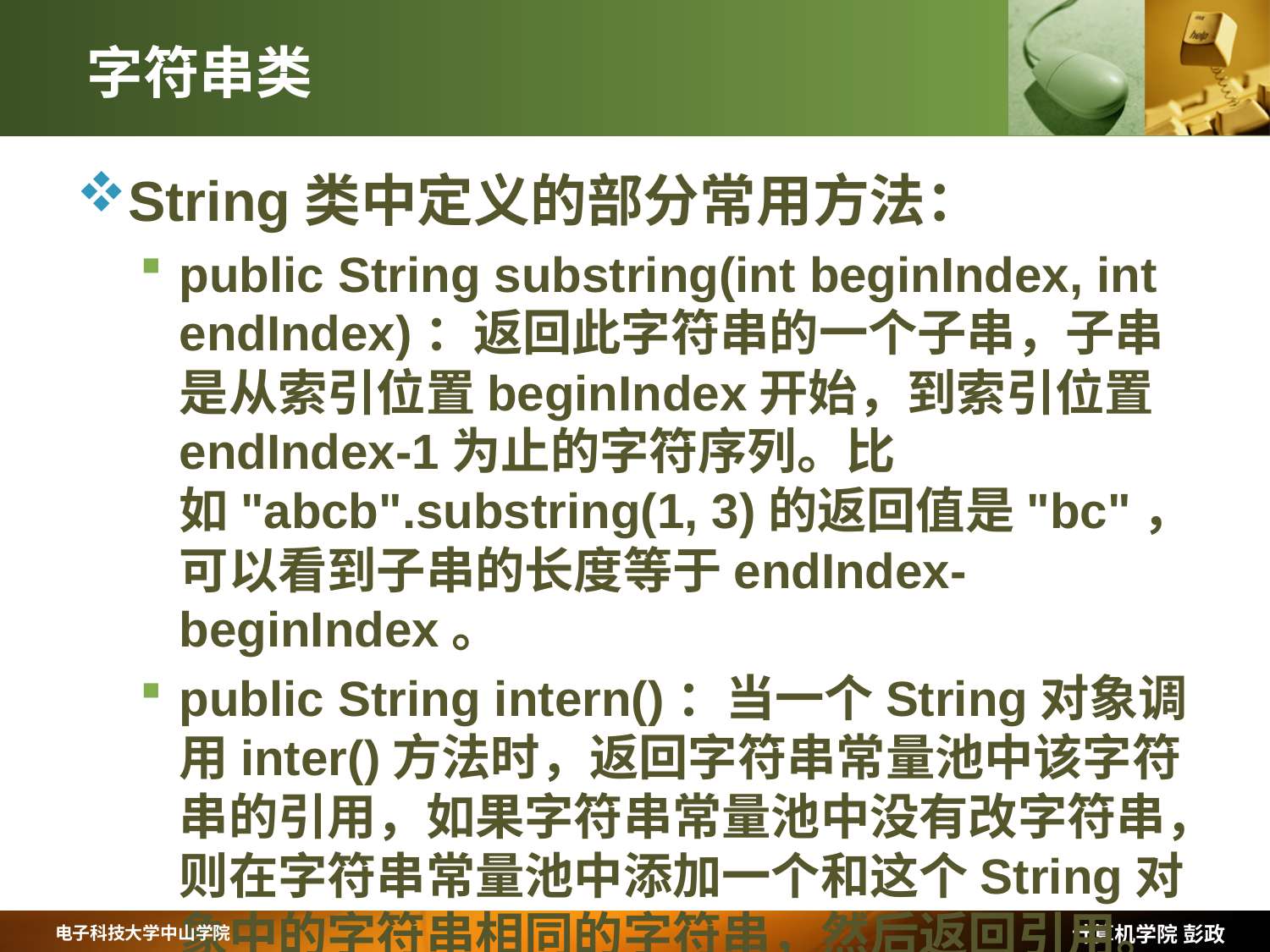

# 字符串类
String类中定义的部分常用方法：
public String substring(int beginIndex, int endIndex)：返回此字符串的一个子串，子串是从索引位置beginIndex开始，到索引位置endIndex-1为止的字符序列。比如"abcb".substring(1, 3)的返回值是"bc"，可以看到子串的长度等于endIndex- beginIndex。
public String intern()：当一个String对象调用inter()方法时，返回字符串常量池中该字符串的引用，如果字符串常量池中没有改字符串，则在字符串常量池中添加一个和这个String对象中的字符串相同的字符串，然后返回引用。

计算机学院 彭政
电子科技大学中山学院